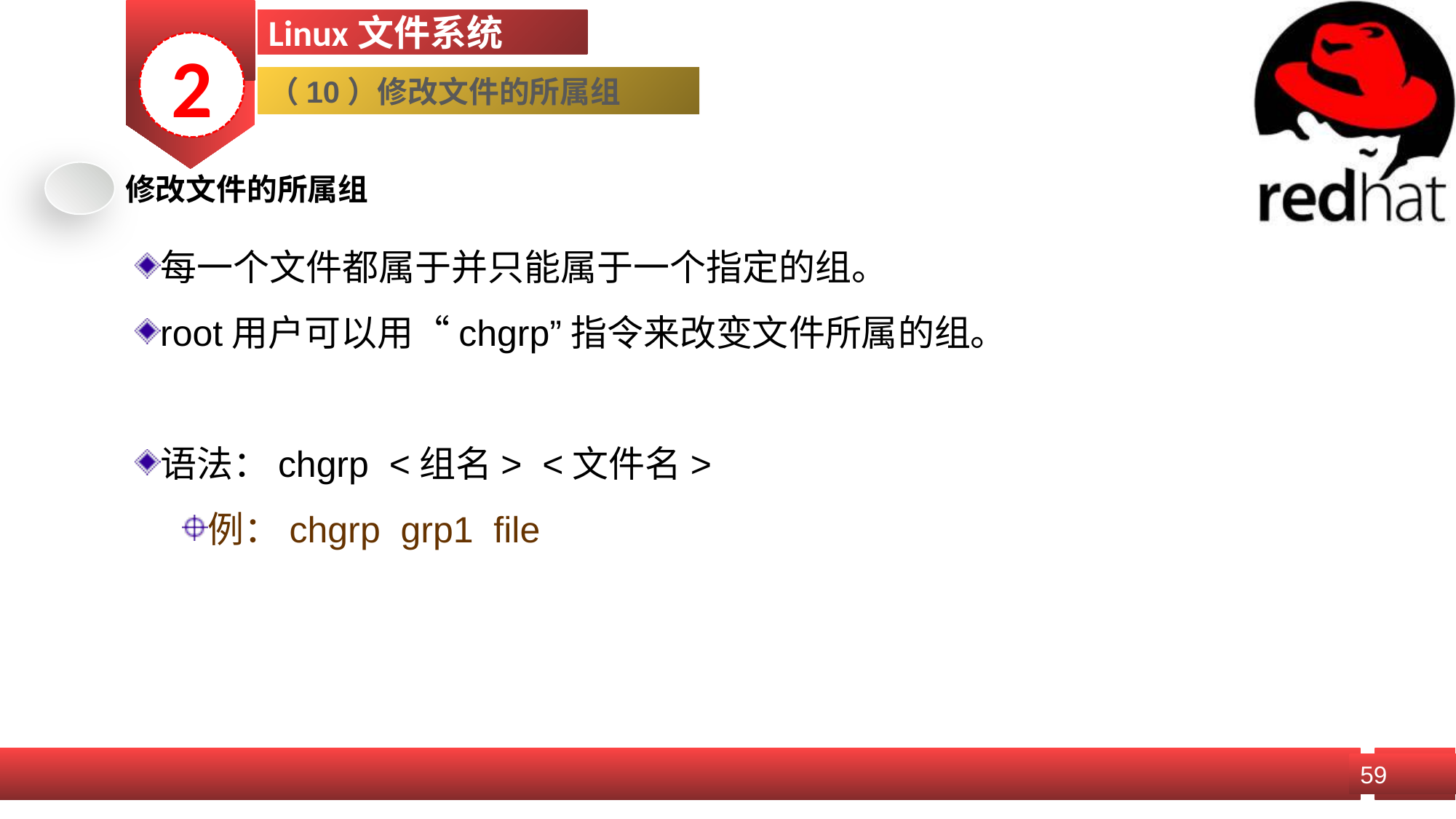

Linux文件系统
2
（10）修改文件的所属组

修改文件的所属组
每一个文件都属于并只能属于一个指定的组。
root用户可以用“chgrp”指令来改变文件所属的组。

语法：chgrp  <组名>  <文件名>
例：chgrp  grp1  file